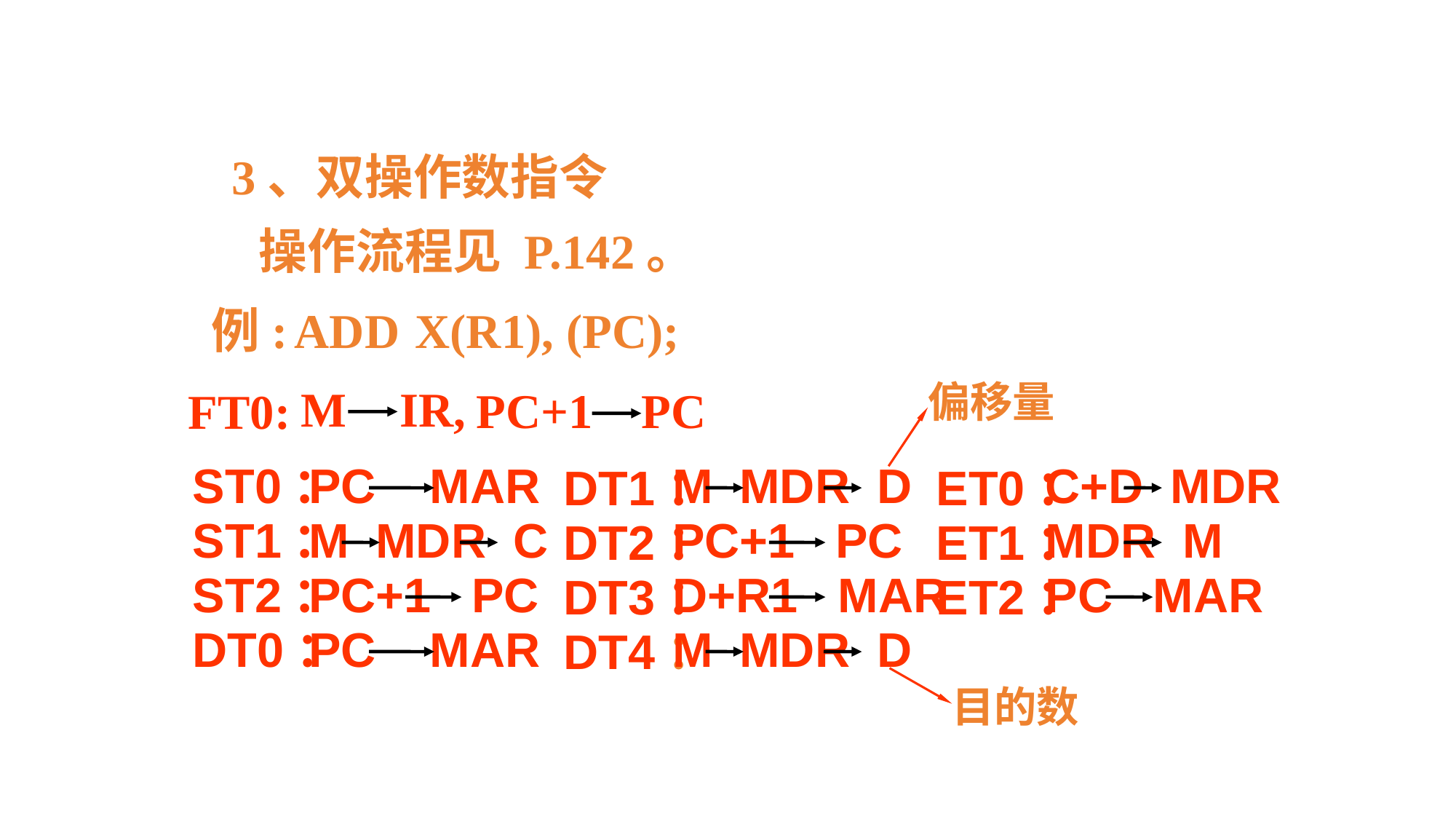

3、双操作数指令
操作流程见 P.142。
例:
ADD  X(R1), (PC);
偏移量
FT0:
M     IR,

PC+1    PC

ST0：
DT1：
ET0：
PC    MAR

M  MDR  D

C+D  MDR

ST1：
DT2：
ET1：
M  MDR  C

PC+1   PC

MDR  M

ST2：
DT3：
ET2：
PC+1   PC

D+R1   MAR

PC   MAR

DT0：
DT4：
PC    MAR

M  MDR  D

目的数